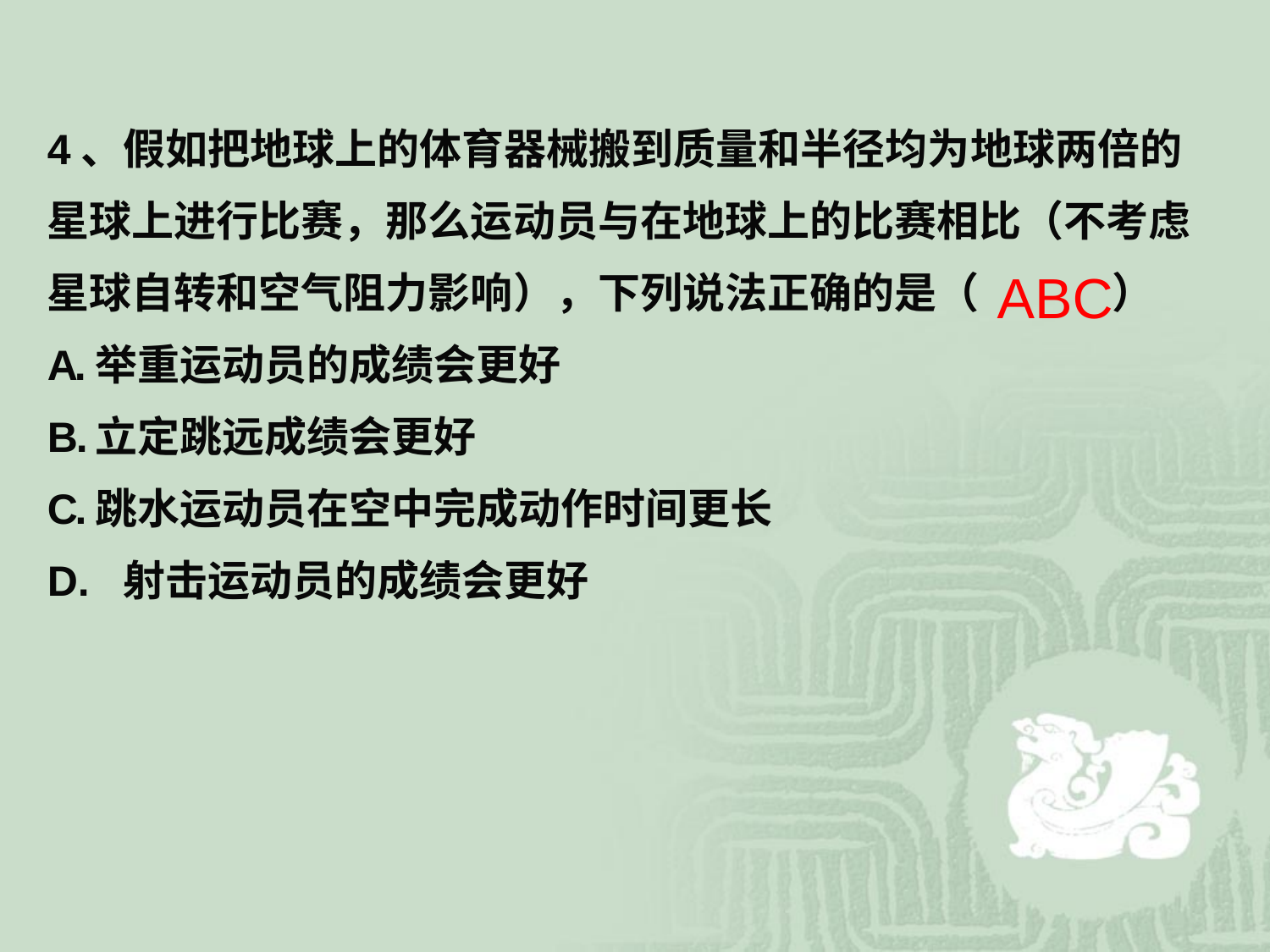

4、假如把地球上的体育器械搬到质量和半径均为地球两倍的
星球上进行比赛，那么运动员与在地球上的比赛相比（不考虑
星球自转和空气阻力影响），下列说法正确的是（              ）
举重运动员的成绩会更好
立定跳远成绩会更好
跳水运动员在空中完成动作时间更长
D.  射击运动员的成绩会更好

ABC